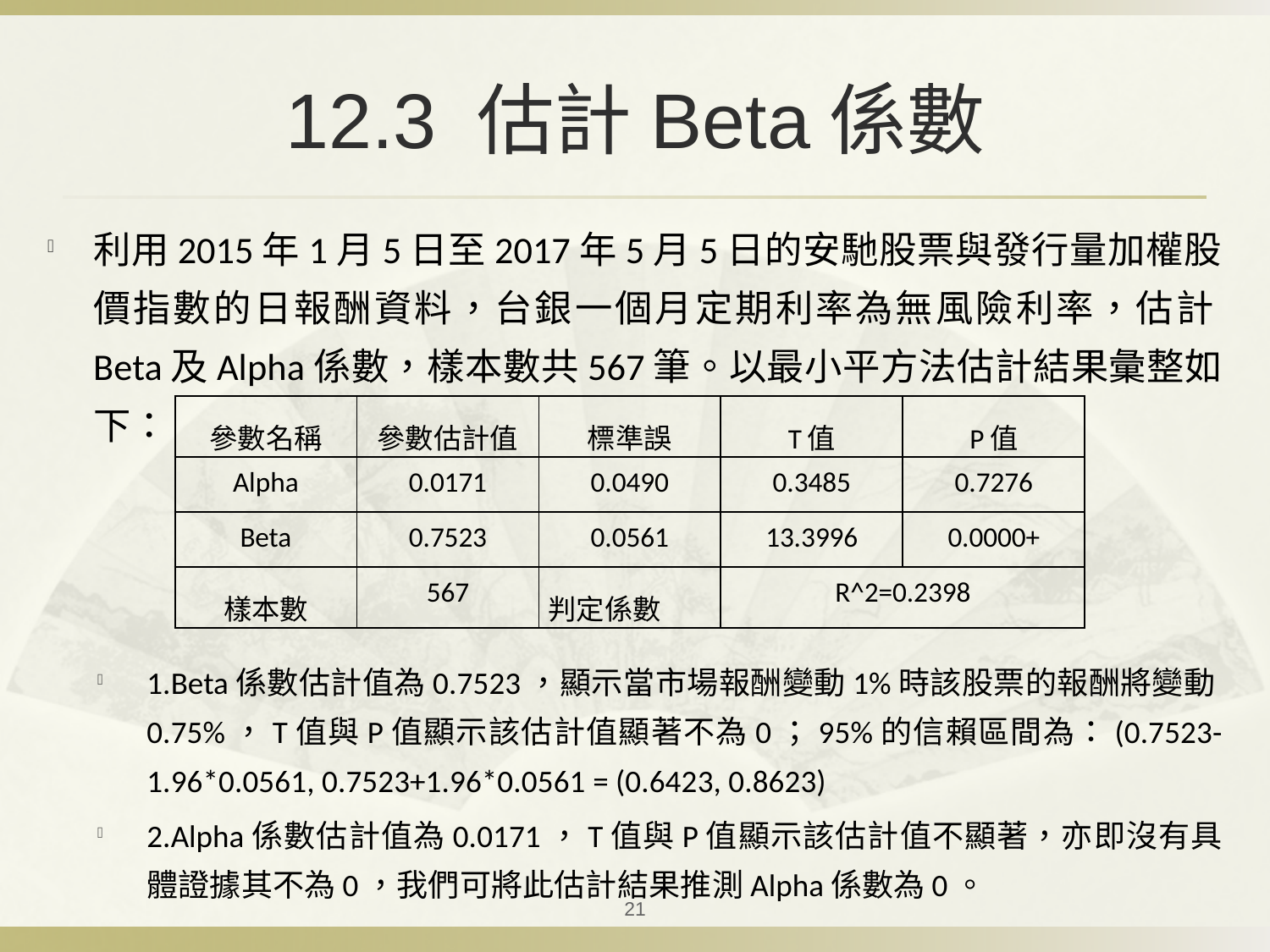

# 12.3 估計Beta係數
利用2015年1月5日至2017年5月5日的安馳股票與發行量加權股價指數的日報酬資料，台銀一個月定期利率為無風險利率，估計Beta及Alpha係數，樣本數共567筆。以最小平方法估計結果彙整如下：

1.Beta係數估計值為0.7523，顯示當市場報酬變動1%時該股票的報酬將變動0.75%，T值與P值顯示該估計值顯著不為0；95%的信賴區間為：(0.7523-1.96*0.0561, 0.7523+1.96*0.0561 = (0.6423, 0.8623)
2.Alpha係數估計值為0.0171，T值與P值顯示該估計值不顯著，亦即沒有具體證據其不為0，我們可將此估計結果推測Alpha係數為0。
| 參數名稱 | 參數估計值 | 標準誤 | T值 | P值 |
| --- | --- | --- | --- | --- |
| Alpha | 0.0171 | 0.0490 | 0.3485 | 0.7276 |
| Beta | 0.7523 | 0.0561 | 13.3996 | 0.0000+ |
| 樣本數 | 567 | 判定係數 | R^2=0.2398 |  |
21